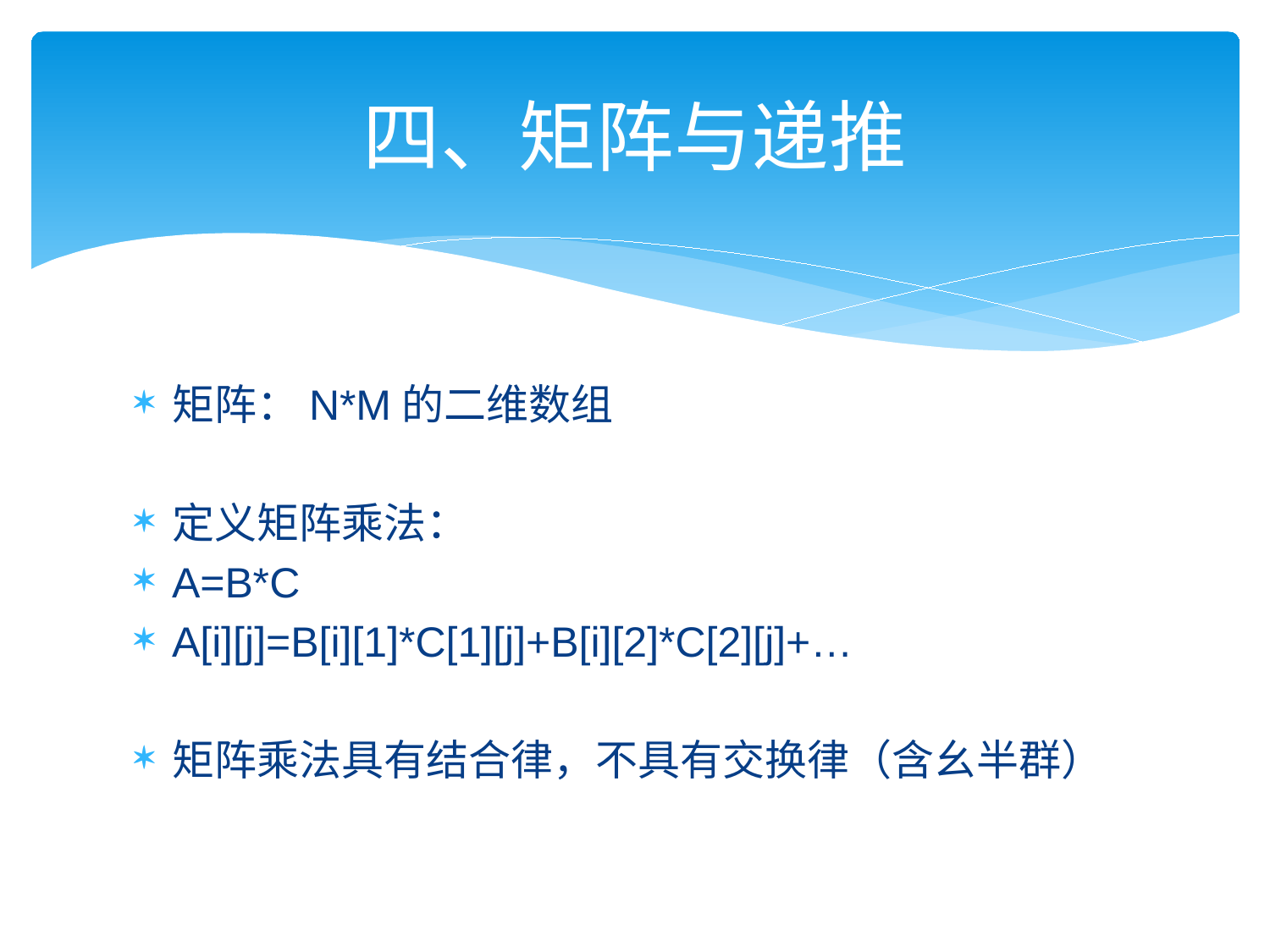

# 四、矩阵与递推
矩阵：N*M的二维数组

定义矩阵乘法：
A=B*C
A[i][j]=B[i][1]*C[1][j]+B[i][2]*C[2][j]+…

矩阵乘法具有结合律，不具有交换律（含幺半群）